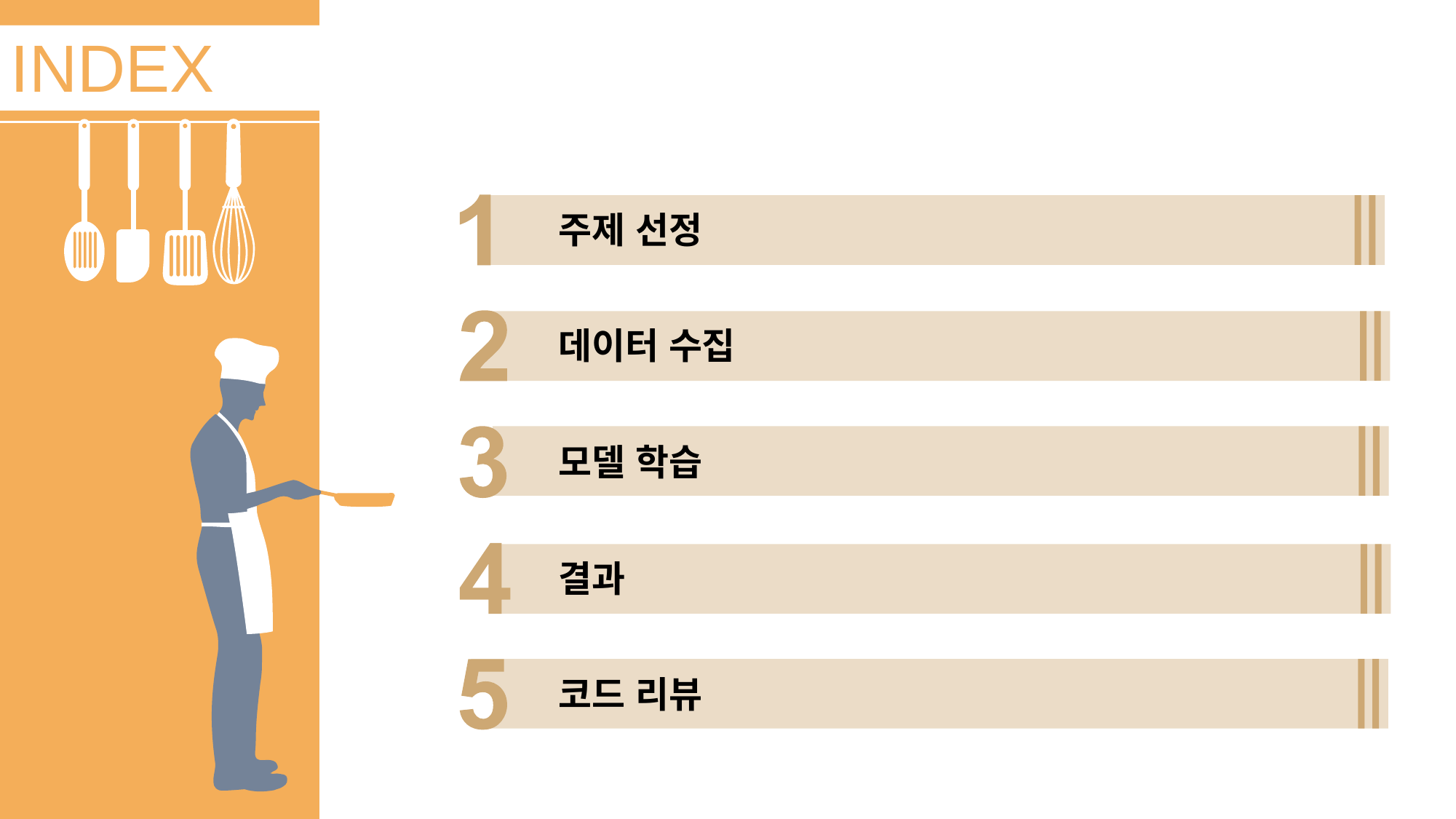

INDEX

주제 선정

데이터 수집

모델 학습

결과

코드 리뷰